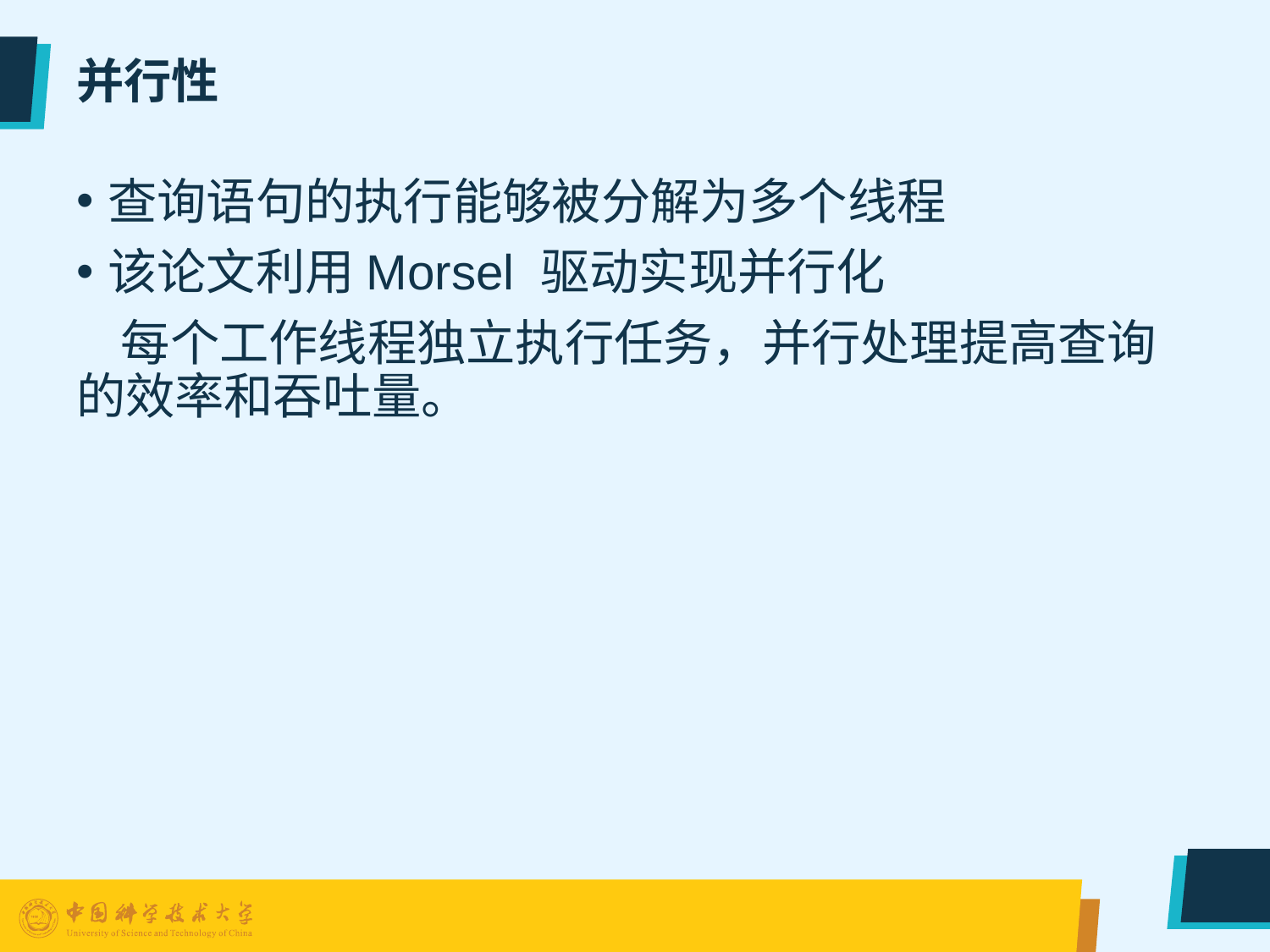

# 并行性
查询语句的执行能够被分解为多个线程
该论文利用Morsel 驱动实现并行化
   每个工作线程独立执行任务，并行处理提高查询的效率和吞吐量。